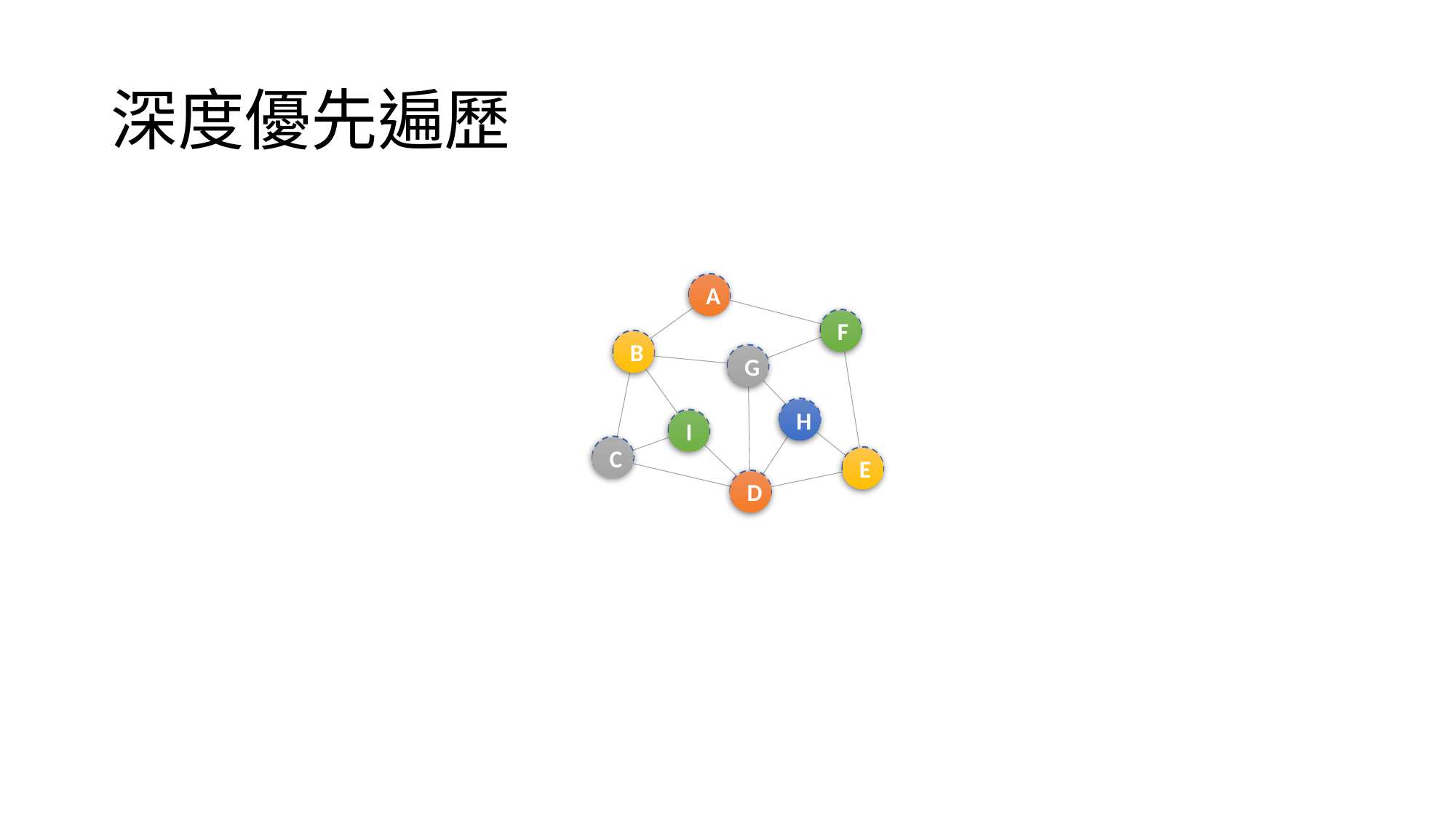

# 深度優先遍歷
A
A
F
F
B
B
G
G
H
H
I
I
C
C
E
E
D
D